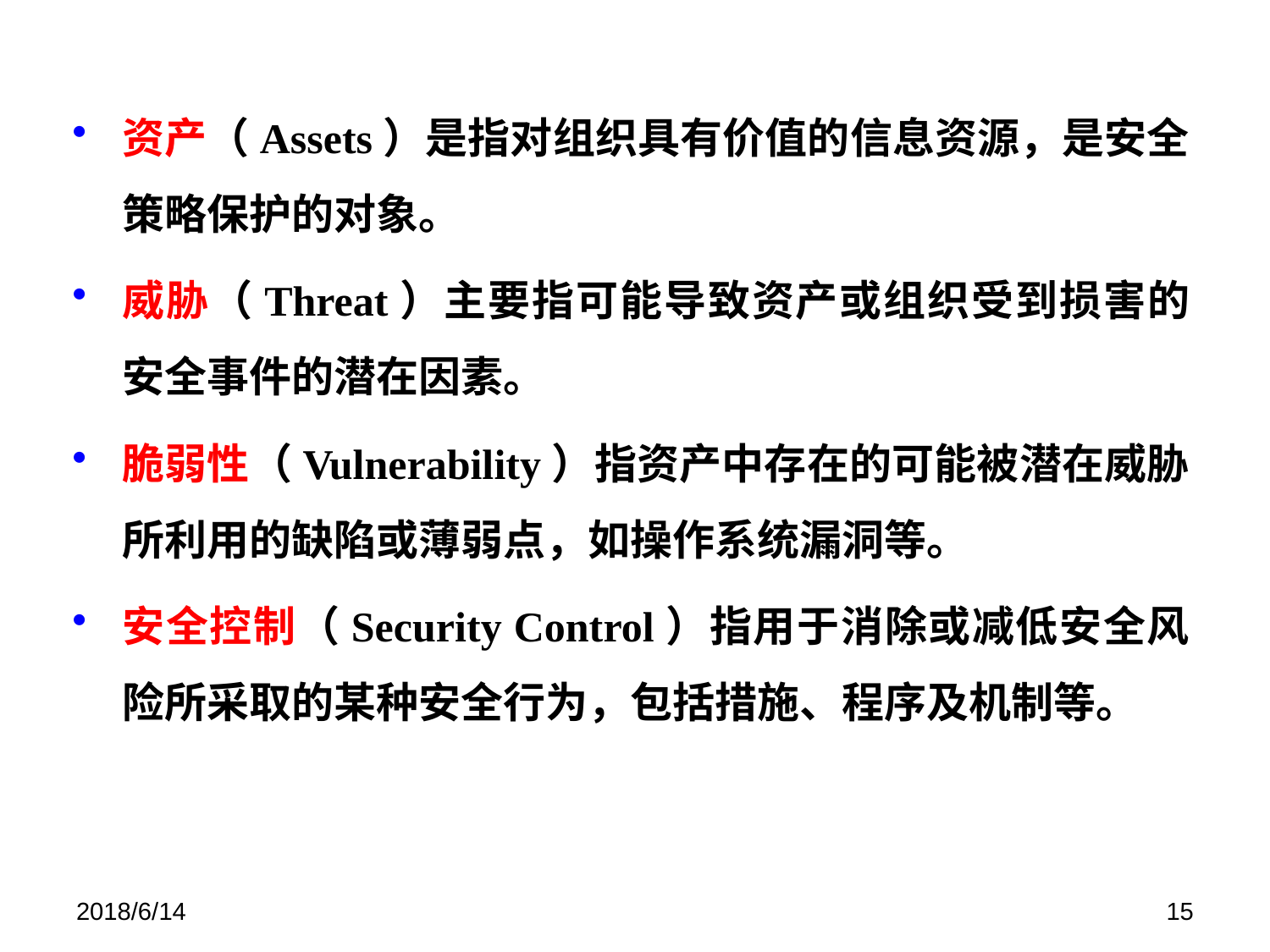

资产（Assets）是指对组织具有价值的信息资源，是安全策略保护的对象。
威胁（Threat）主要指可能导致资产或组织受到损害的安全事件的潜在因素。
脆弱性（Vulnerability）指资产中存在的可能被潜在威胁所利用的缺陷或薄弱点，如操作系统漏洞等。
安全控制（Security Control）指用于消除或减低安全风险所采取的某种安全行为，包括措施、程序及机制等。

2018/6/14
15